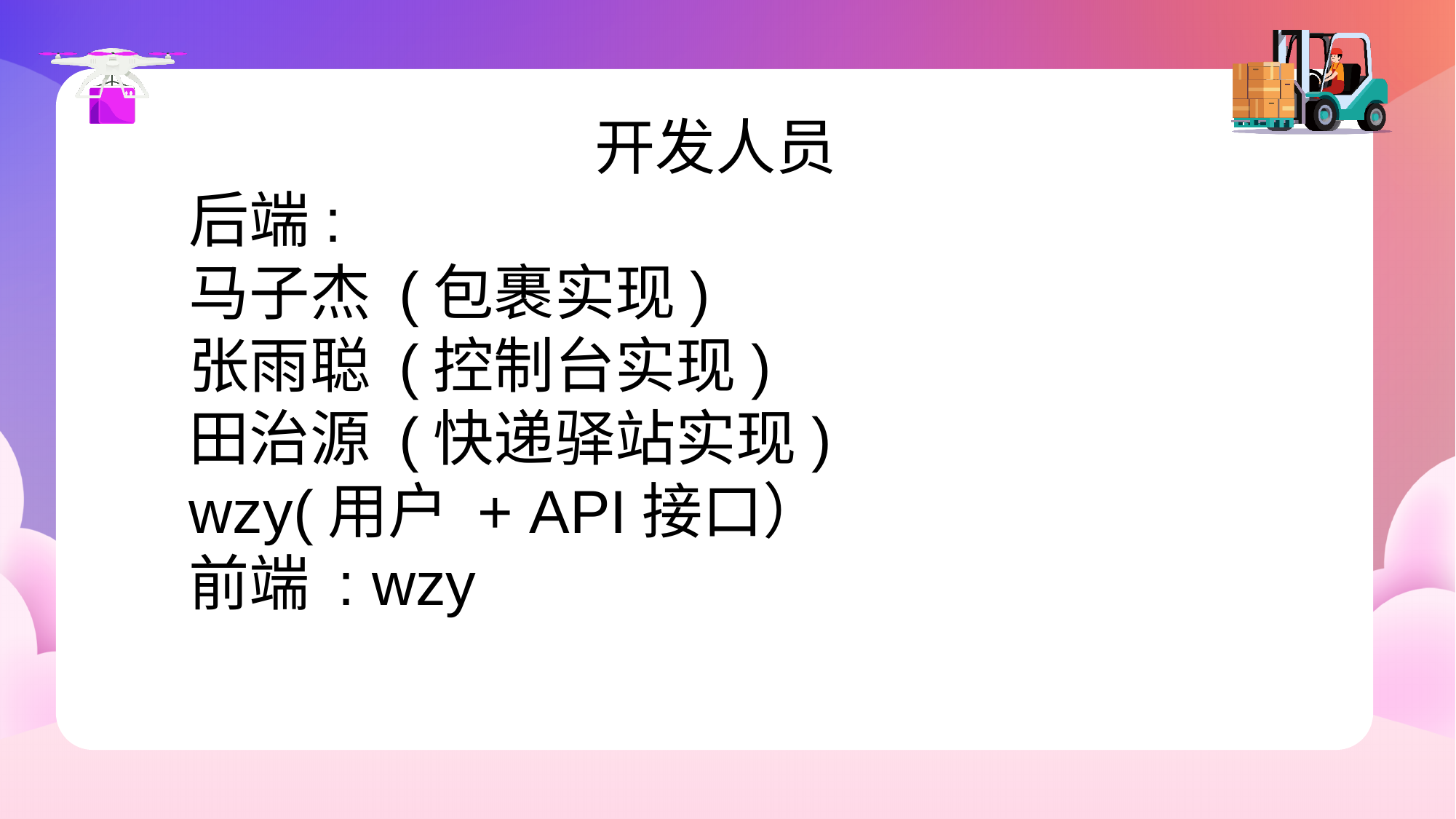

开发人员
后端:
马子杰 (包裹实现)
张雨聪 (控制台实现)
田治源 (快递驿站实现)
wzy(用户 + API接口）
前端 : wzy